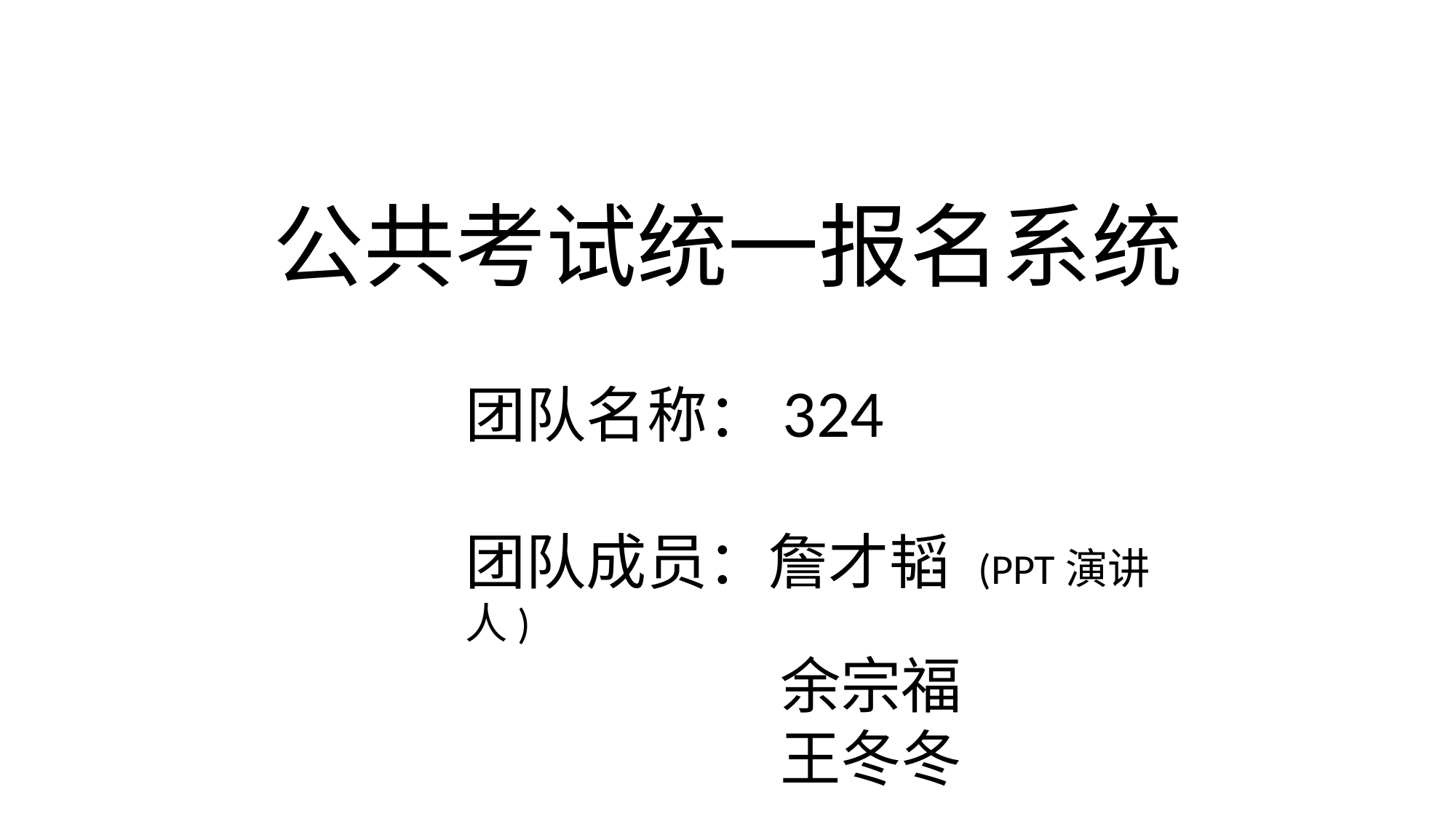

# 公共考试统一报名系统
团队名称：324

团队成员：詹才韬 (PPT演讲人)
          	      余宗福
                      王冬冬